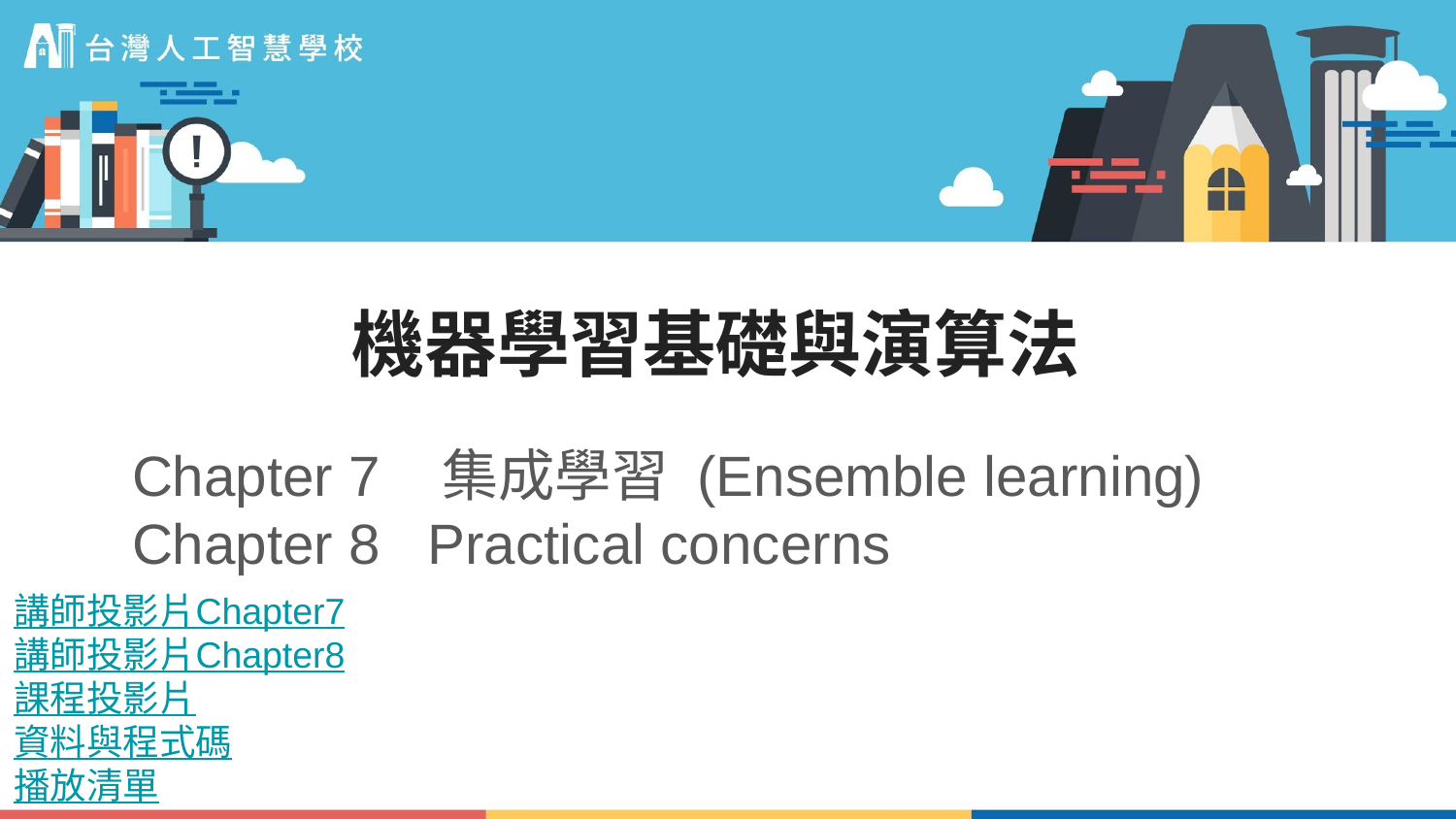

# 機器學習基礎與演算法
Chapter 7   集成學習 (Ensemble learning)
Chapter 8   Practical concerns

講師投影片Chapter7
講師投影片Chapter8
課程投影片
資料與程式碼
播放清單